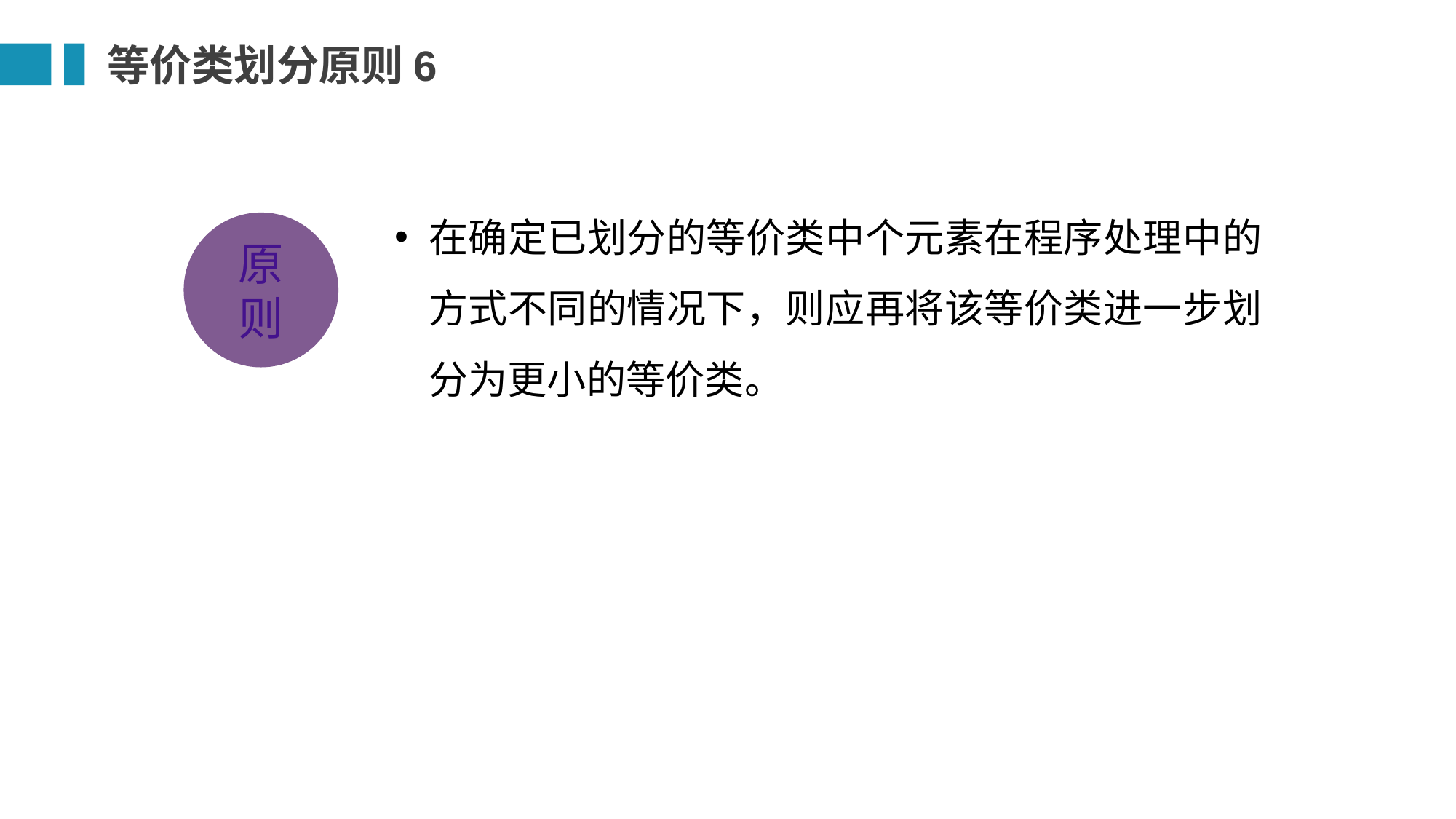

等价类划分原则6

在确定已划分的等价类中个元素在程序处理中的方式不同的情况下，则应再将该等价类进一步划分为更小的等价类。
原
则
26